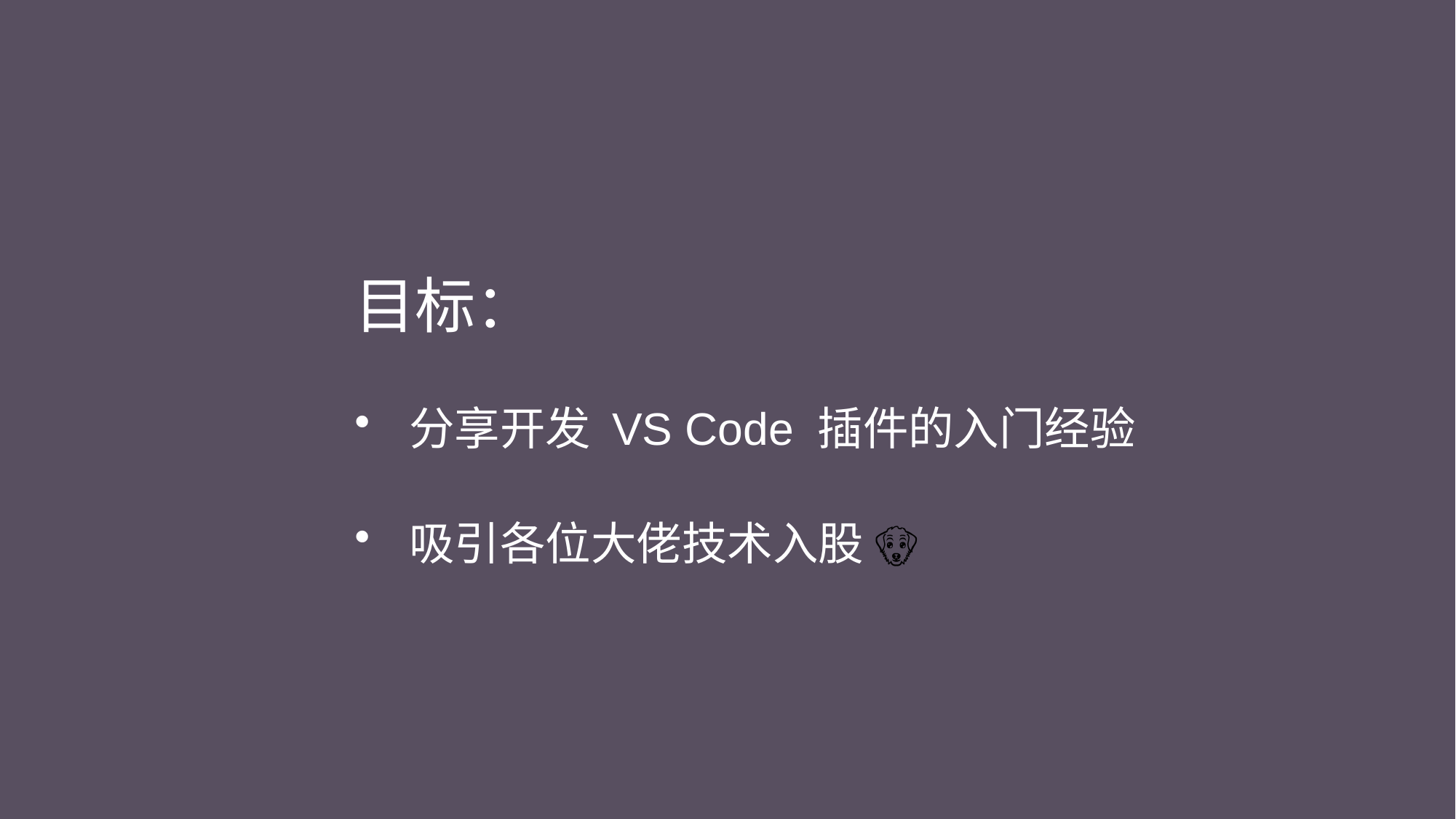

目标：
分享开发 VS Code 插件的入门经验
吸引各位大佬技术入股 🐶